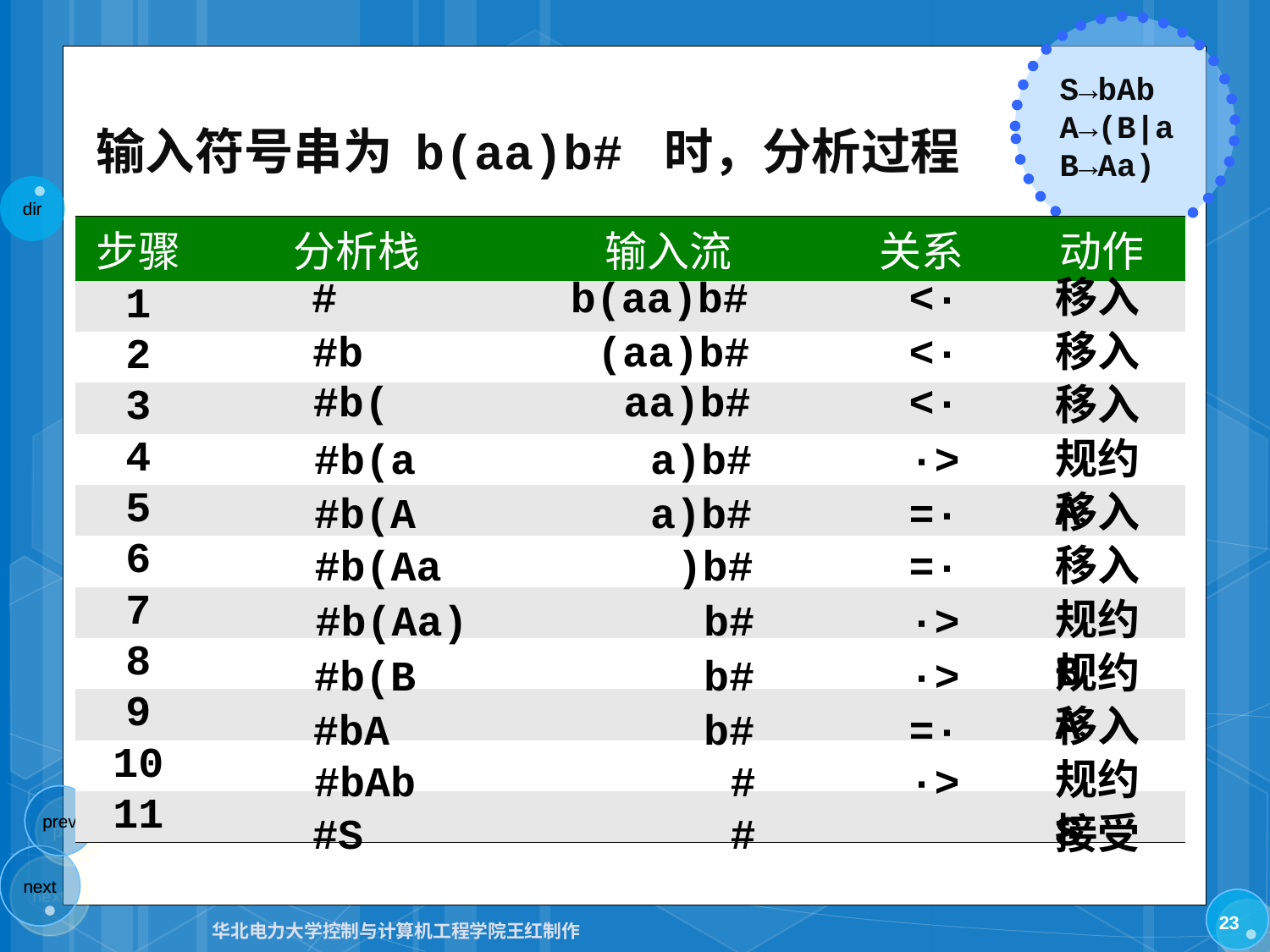

S→bAb
A→(B|a
B→Aa)
# 输入符号串为 b(aa)b# 时，分析过程
| 步骤 | 分析栈 | 输入流 | 关系 | 动作 |
| --- | --- | --- | --- | --- |
| 1 |  |  |  |  |
| 2 |  |  |  |  |
| 3 |  |  |  |  |
| 4 |  |  |  |  |
| 5 |  |  |  |  |
| 6 |  |  |  |  |
| 7 |  |  |  |  |
| 8 |  |  |  |  |
| 9 |  |  |  |  |
| 10 |  |  |  |  |
| 11 |  |  |  |  |
#
b(aa)b#
<·
移入
移入
#b
(aa)b#
<·
#b(
aa)b#
<·
移入
规约A
#b(a
a)b#
·>
移入
#b(A
a)b#
=·
#b(Aa
)b#
=·
移入
规约B
#b(Aa)
b#
·>
规约A
#b(B
b#
·>
移入
#bA
b#
=·
规约S
#bAb
#
·>
#S
#
接受
23
华北电力大学控制与计算机工程学院王红制作